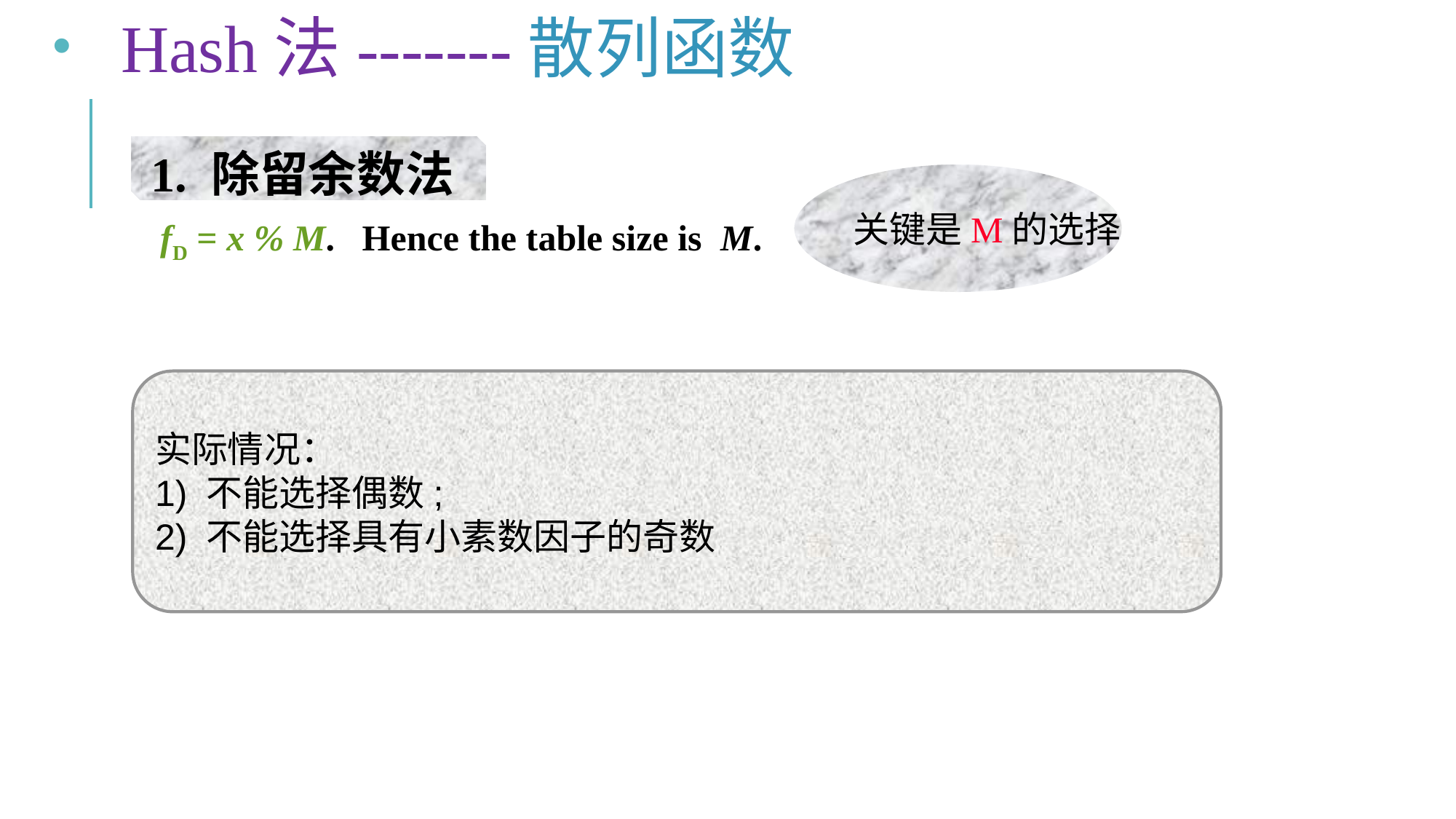

Hash法-------散列函数
1. 除留余数法
关键是M的选择
 fD = x % M.   Hence the table size is  M.
实际情况：
1) 不能选择偶数;
2) 不能选择具有小素数因子的奇数